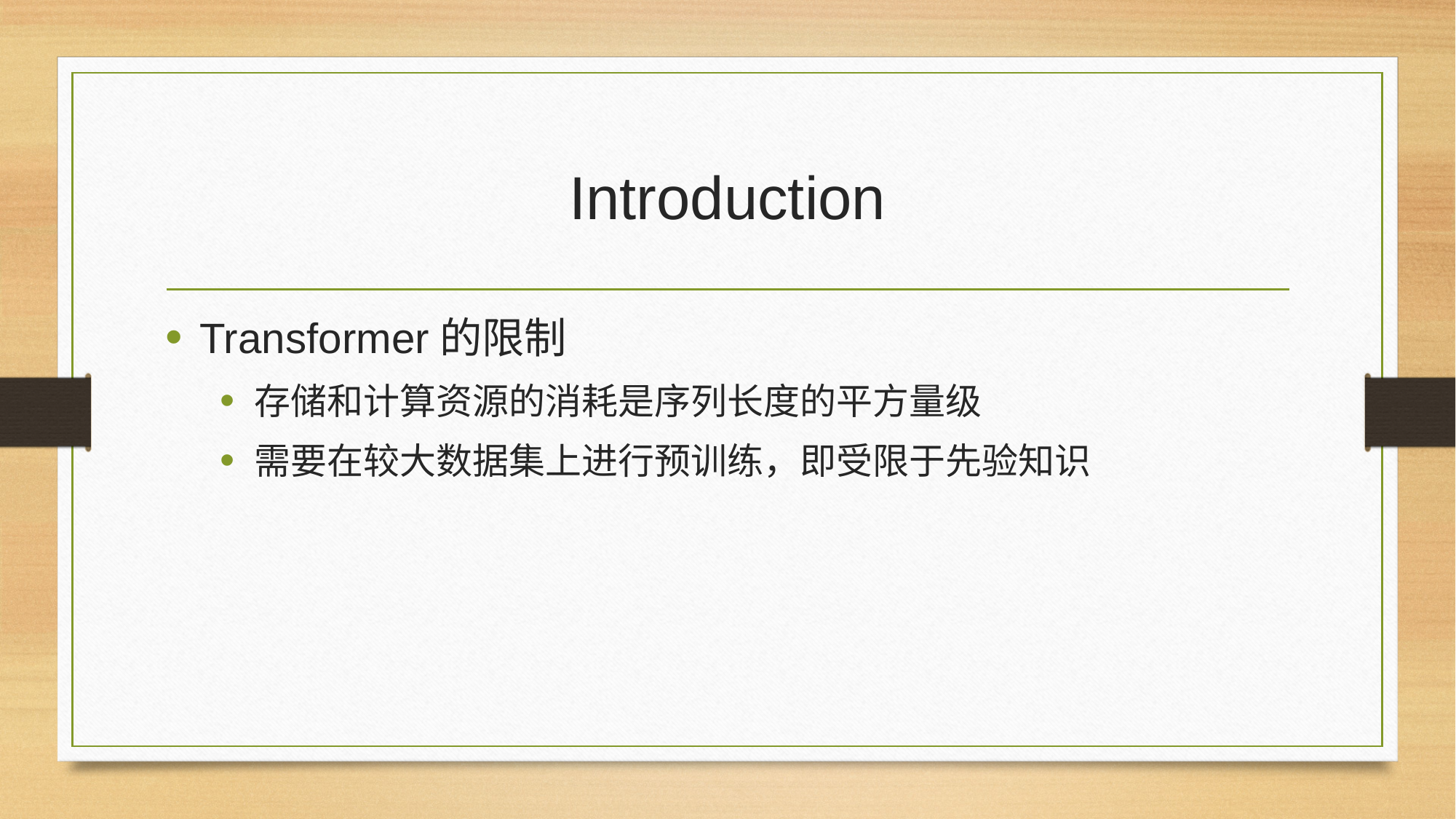

# Introduction
Transformer的限制
存储和计算资源的消耗是序列长度的平方量级
需要在较大数据集上进行预训练，即受限于先验知识